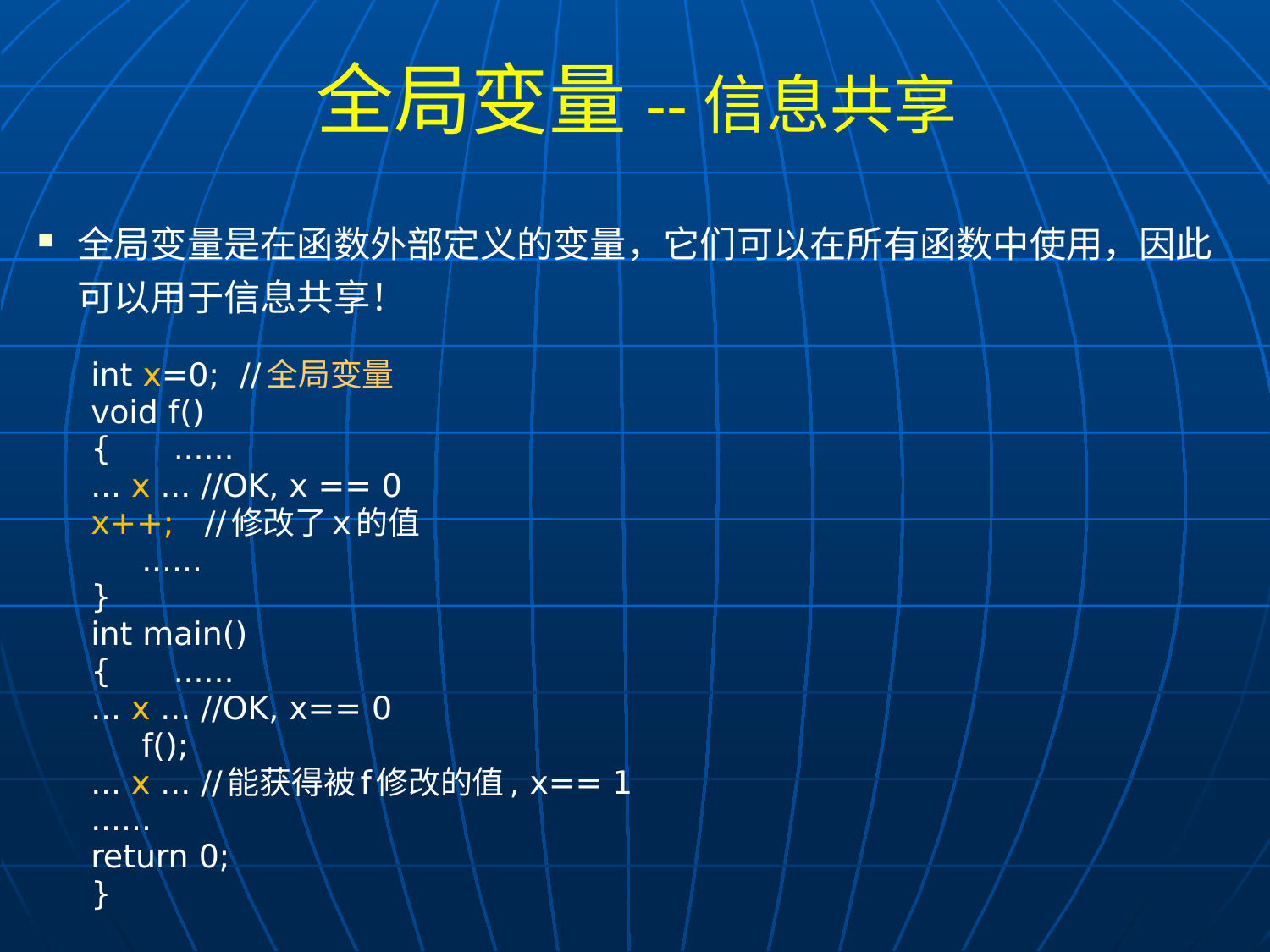

# 全局变量--信息共享
全局变量是在函数外部定义的变量，它们可以在所有函数中使用，因此可以用于信息共享！

int x=0;  //全局变量
void f()
{	......
	... x ... //OK, x == 0
	x++;   //修改了x的值
     ......
}
int main()
{	......
	... x ... //OK, x== 0
     f();
	... x ... //能获得被f修改的值, x== 1
	......
	return 0;
}